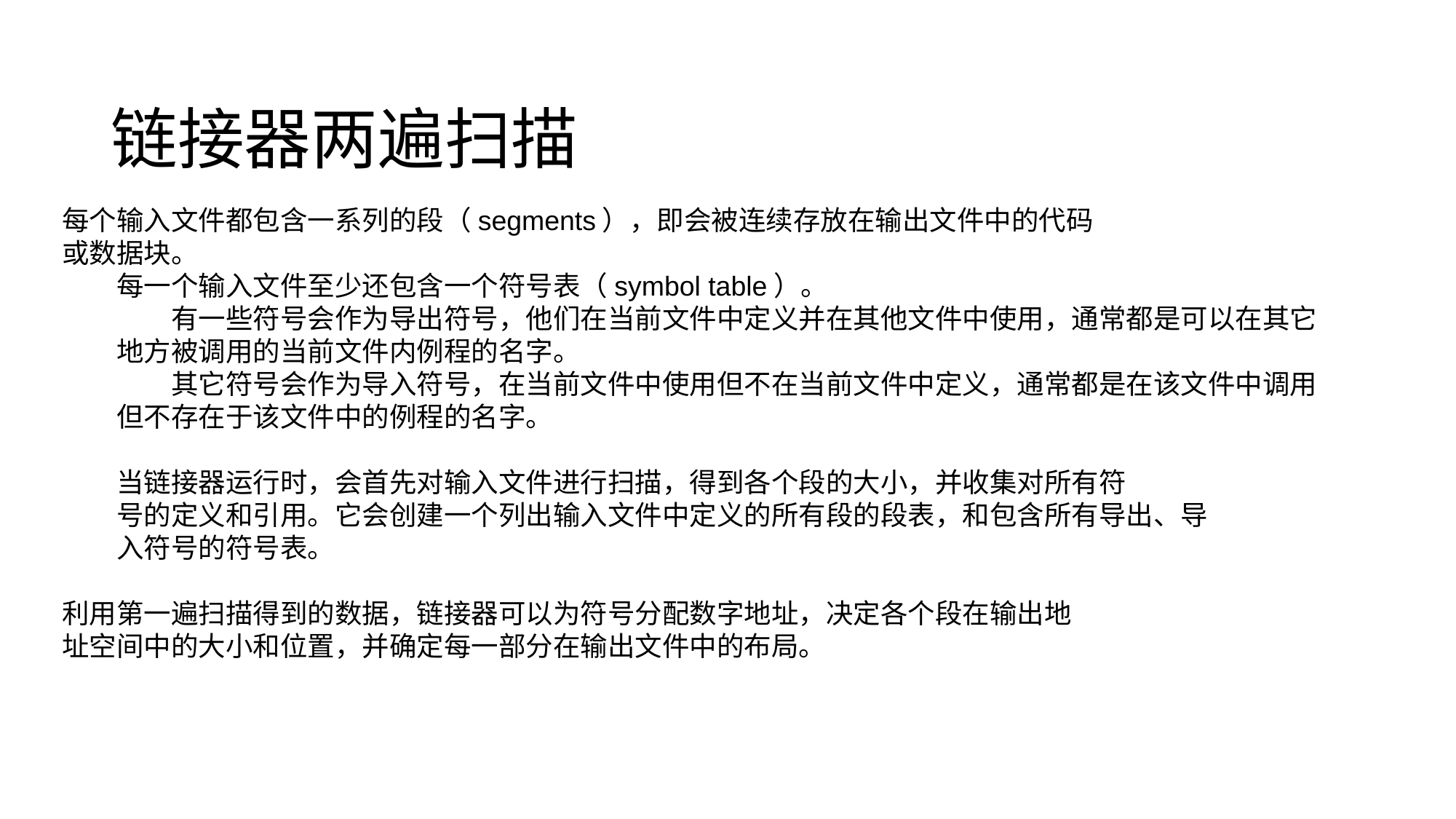

# 链接器两遍扫描
每个输入文件都包含一系列的段（segments），即会被连续存放在输出文件中的代码
或数据块。
每一个输入文件至少还包含一个符号表（symbol table）。
有一些符号会作为导出符号，他们在当前文件中定义并在其他文件中使用，通常都是可以在其它地方被调用的当前文件内例程的名字。
其它符号会作为导入符号，在当前文件中使用但不在当前文件中定义，通常都是在该文件中调用但不存在于该文件中的例程的名字。

当链接器运行时，会首先对输入文件进行扫描，得到各个段的大小，并收集对所有符
号的定义和引用。它会创建一个列出输入文件中定义的所有段的段表，和包含所有导出、导
入符号的符号表。

利用第一遍扫描得到的数据，链接器可以为符号分配数字地址，决定各个段在输出地
址空间中的大小和位置，并确定每一部分在输出文件中的布局。